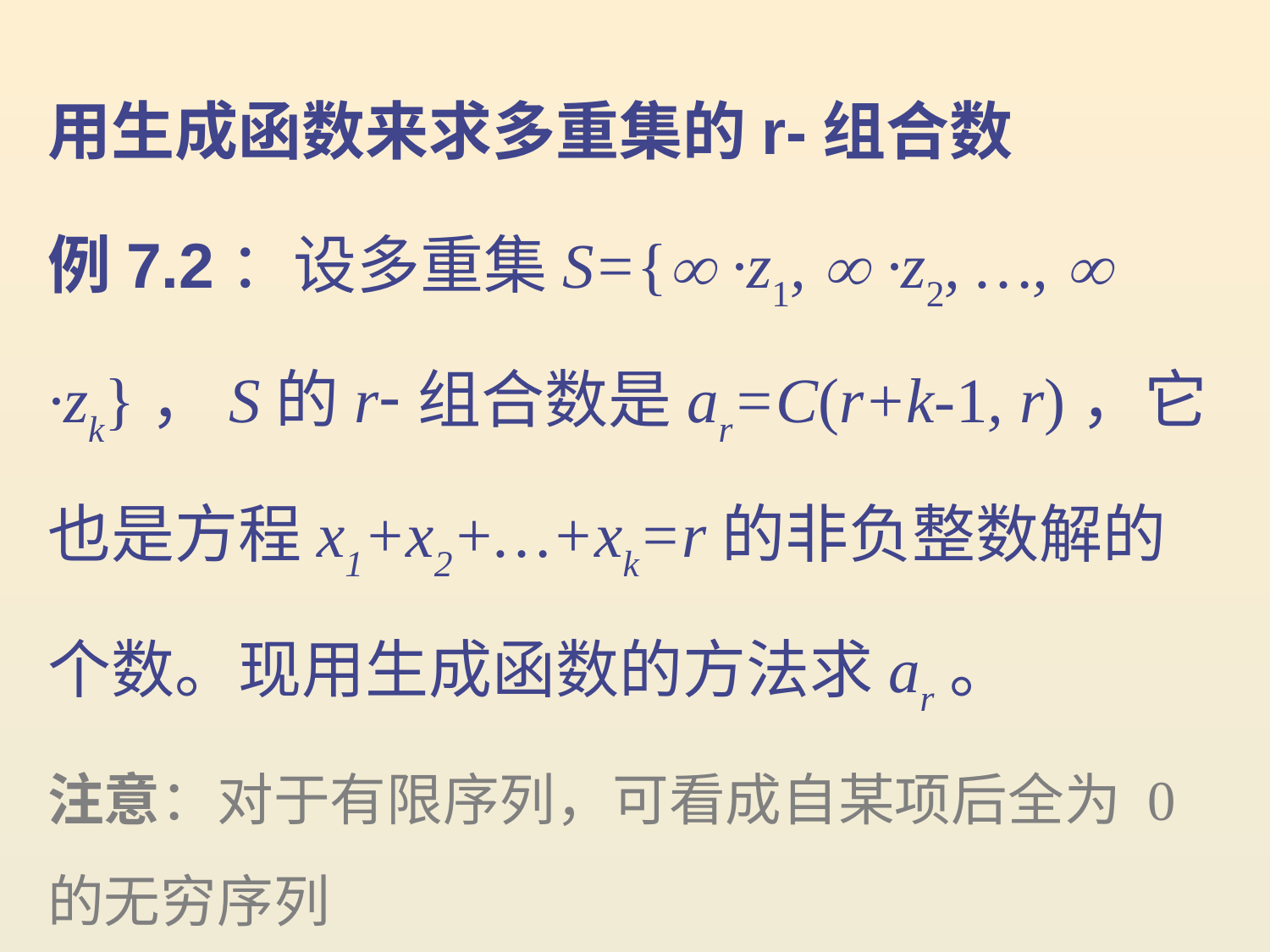

用生成函数来求多重集的r-组合数
例7.2：设多重集S={∞ ·z1, ∞ ·z2, …, ∞ ·zk}，S的r-组合数是ar=C(r+k-1, r)，它也是方程x1+x2+…+xk=r的非负整数解的个数。现用生成函数的方法求ar。
注意：对于有限序列，可看成自某项后全为 0 的无穷序列